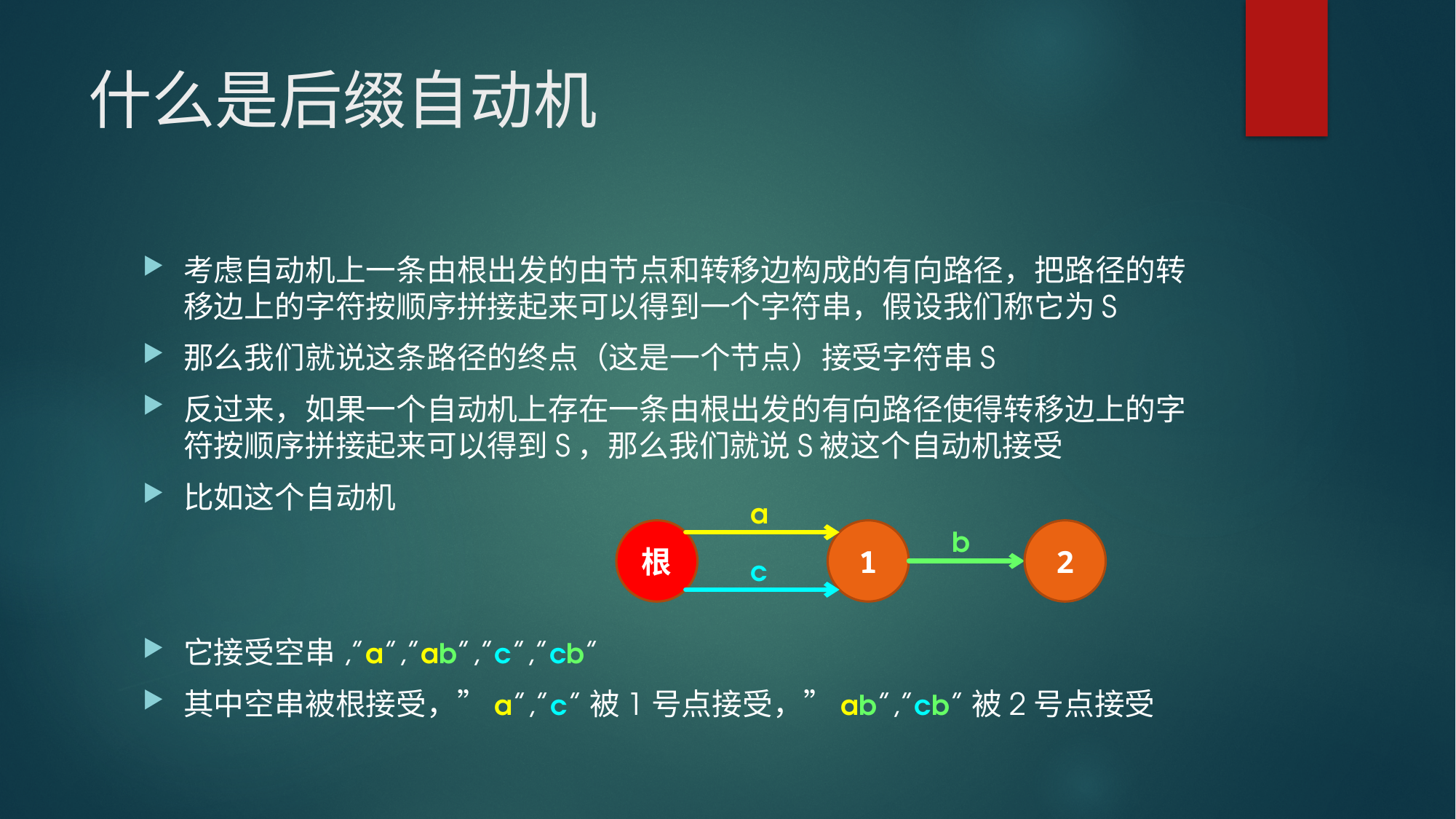

# 什么是后缀自动机
考虑自动机上一条由根出发的由节点和转移边构成的有向路径，把路径的转移边上的字符按顺序拼接起来可以得到一个字符串，假设我们称它为S
那么我们就说这条路径的终点（这是一个节点）接受字符串S
反过来，如果一个自动机上存在一条由根出发的有向路径使得转移边上的字符按顺序拼接起来可以得到S，那么我们就说S被这个自动机接受
比如这个自动机

它接受空串,”a”,”ab”,”c”,”cb”
其中空串被根接受，”a”,”c”被1号点接受，”ab”,”cb”被2号点接受

a
b
根
1
2
c